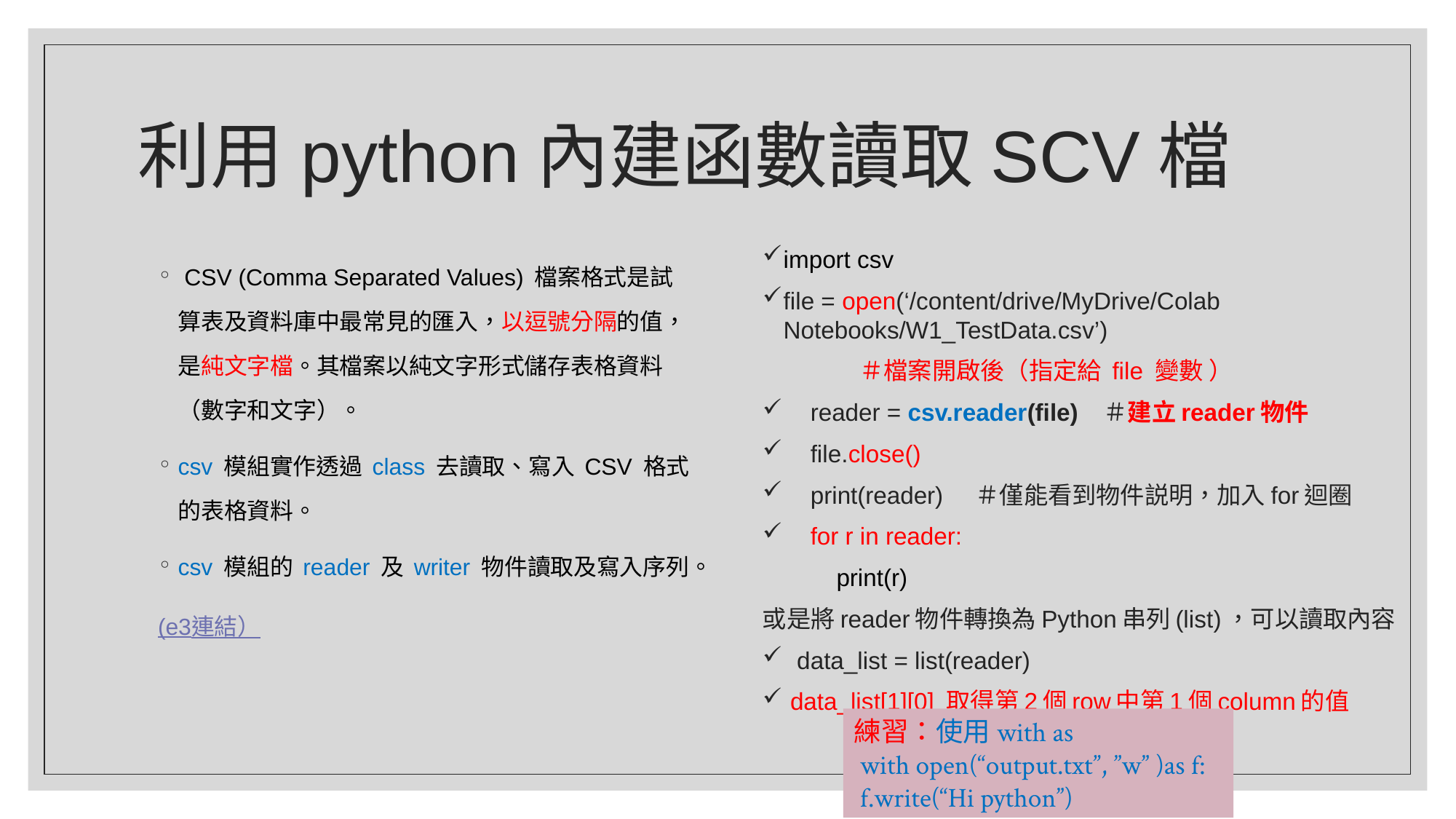

# 利用python內建函數讀取SCV檔
import csv
file = open(‘/content/drive/MyDrive/Colab Notebooks/W1_TestData.csv’)
   	＃檔案開啟後（指定給 file 變數 ）
    reader = csv.reader(file)   ＃建立reader物件
    file.close()
    print(reader)    ＃僅能看到物件説明，加入for迴圈
    for r in reader:
           print(r)
或是將reader物件轉換為Python串列(list)，可以讀取內容
  data_list = list(reader)
 data_list[1][0] 取得第2個row中第1個column的值
 CSV (Comma Separated Values) 檔案格式是試算表及資料庫中最常見的匯入，以逗號分隔的值，是純文字檔。其檔案以純文字形式儲存表格資料（數字和文字）。
csv 模組實作透過 class 去讀取、寫入 CSV 格式的表格資料。
csv 模組的 reader 及 writer 物件讀取及寫入序列。
(e3連結）
練習：使用with as
 with open(“output.txt”, ”w” )as f:
 f.write(“Hi python”)